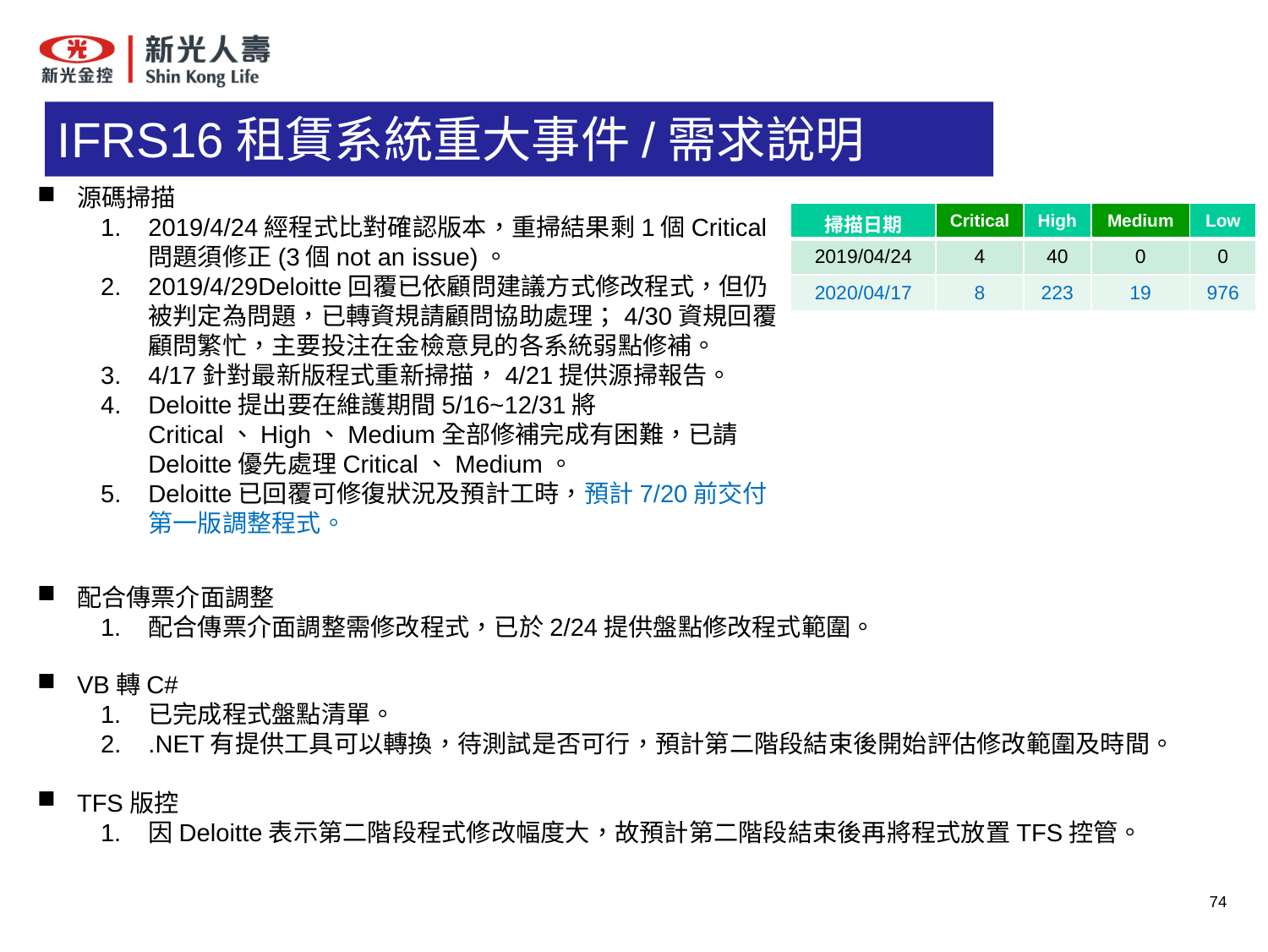

# IFRS16租賃系統重大事件/需求說明
源碼掃描
2019/4/24經程式比對確認版本，重掃結果剩1個Critical問題須修正(3個not an issue)。
2019/4/29Deloitte回覆已依顧問建議方式修改程式，但仍被判定為問題，已轉資規請顧問協助處理；4/30資規回覆顧問繁忙，主要投注在金檢意見的各系統弱點修補。
4/17針對最新版程式重新掃描，4/21提供源掃報告。
Deloitte提出要在維護期間5/16~12/31將Critical、High、Medium全部修補完成有困難，已請Deloitte優先處理Critical、Medium。
Deloitte已回覆可修復狀況及預計工時，預計7/20前交付第一版調整程式。
| 掃描日期 | Critical | High | Medium | Low |
| --- | --- | --- | --- | --- |
| 2019/04/24 | 4 | 40 | 0 | 0 |
| 2020/04/17 | 8 | 223 | 19 | 976 |
配合傳票介面調整
配合傳票介面調整需修改程式，已於2/24提供盤點修改程式範圍。

VB轉C#
已完成程式盤點清單。
.NET有提供工具可以轉換，待測試是否可行，預計第二階段結束後開始評估修改範圍及時間。

TFS版控
因Deloitte表示第二階段程式修改幅度大，故預計第二階段結束後再將程式放置TFS控管。